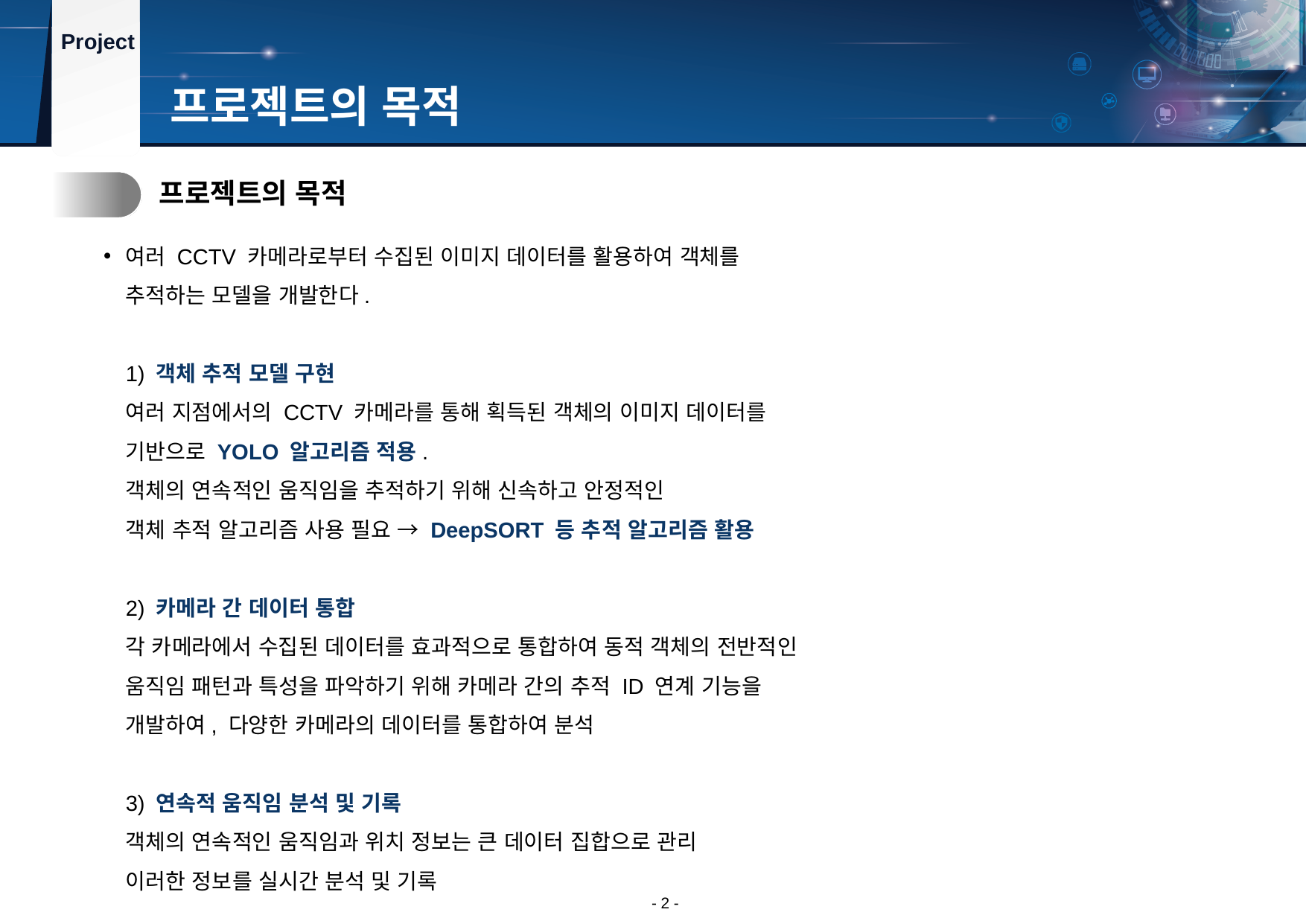

프로젝트의 목적

1.
프로젝트의 목적
여러 CCTV 카메라로부터 수집된 이미지 데이터를 활용하여 객체를 추적하는 모델을 개발한다.
1) 객체 추적 모델 구현
여러 지점에서의 CCTV 카메라를 통해 획득된 객체의 이미지 데이터를 기반으로 YOLO 알고리즘 적용.
객체의 연속적인 움직임을 추적하기 위해 신속하고 안정적인
객체 추적 알고리즘 사용 필요 → DeepSORT 등 추적 알고리즘 활용
2) 카메라 간 데이터 통합
각 카메라에서 수집된 데이터를 효과적으로 통합하여 동적 객체의 전반적인 움직임 패턴과 특성을 파악하기 위해 카메라 간의 추적 ID 연계 기능을 개발하여, 다양한 카메라의 데이터를 통합하여 분석
3) 연속적 움직임 분석 및 기록
객체의 연속적인 움직임과 위치 정보는 큰 데이터 집합으로 관리
이러한 정보를 실시간 분석 및 기록
- 2 -